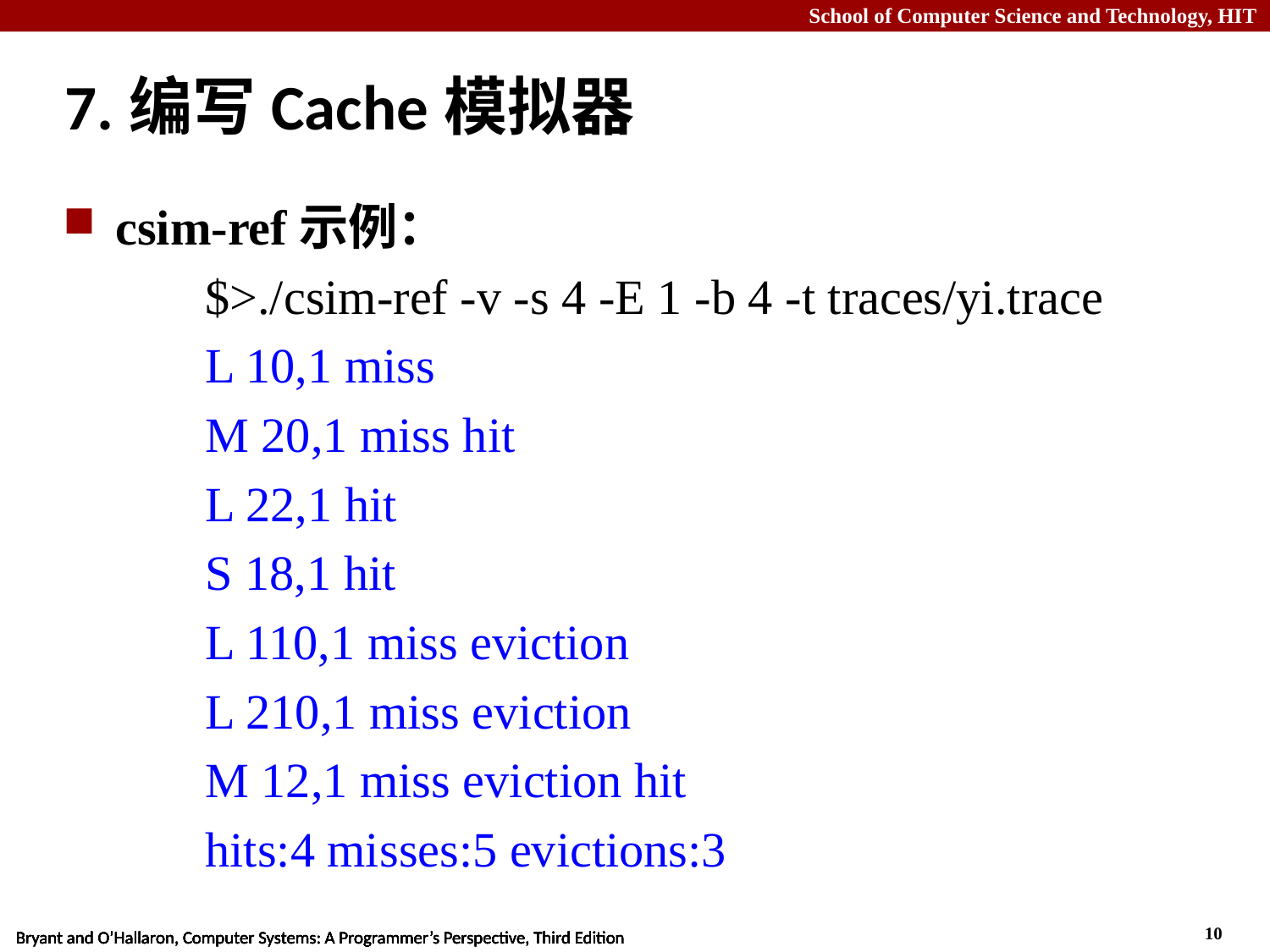

# 7.编写Cache模拟器
csim-ref示例：
$>./csim-ref -v -s 4 -E 1 -b 4 -t traces/yi.trace
L 10,1 miss
M 20,1 miss hit
L 22,1 hit
S 18,1 hit
L 110,1 miss eviction
L 210,1 miss eviction
M 12,1 miss eviction hit
hits:4 misses:5 evictions:3